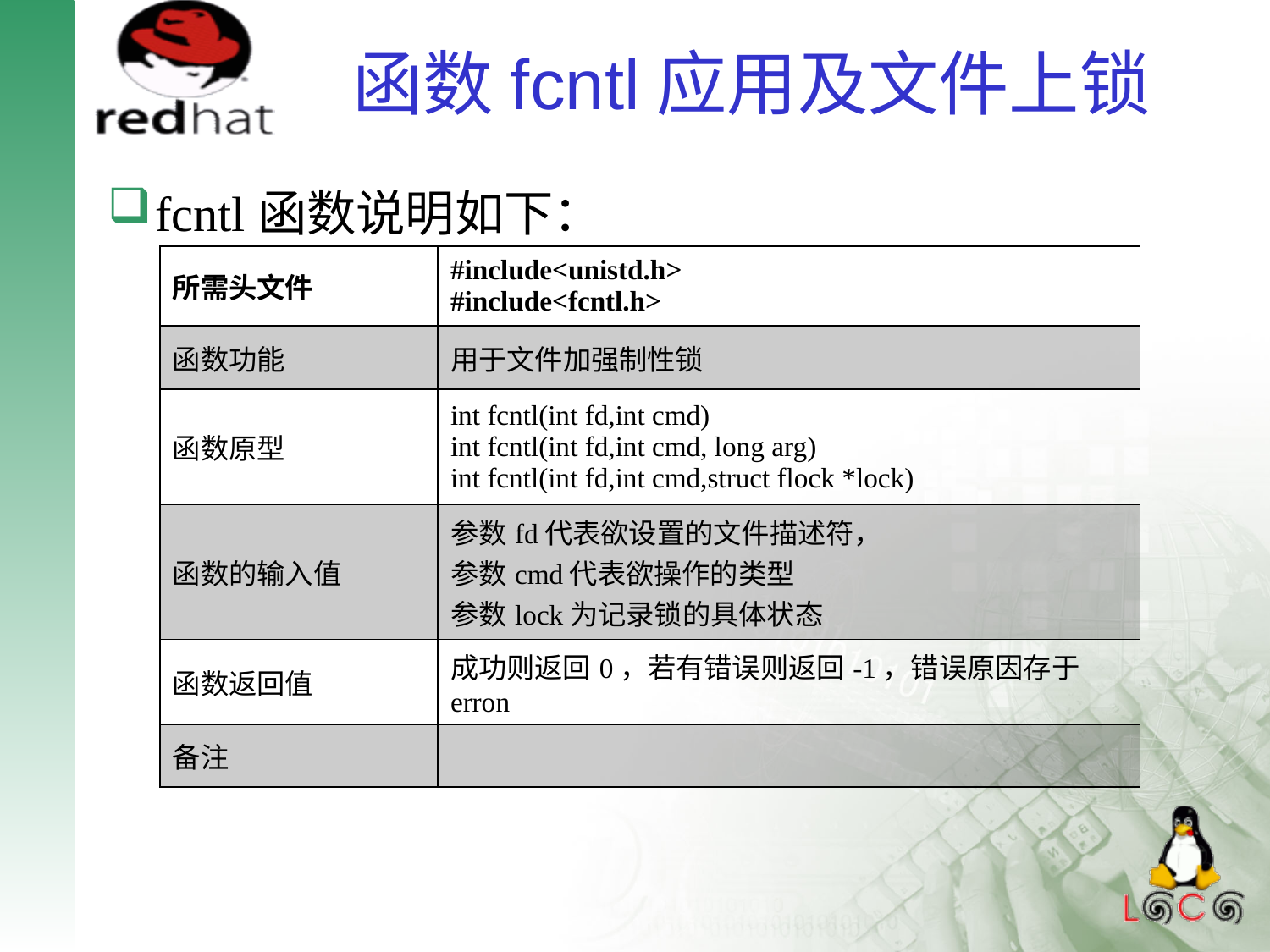

# 函数fcntl应用及文件上锁
fcntl函数说明如下：

| 所需头文件 | #include<unistd.h> #include<fcntl.h> |
| --- | --- |
| 函数功能 | 用于文件加强制性锁 |
| 函数原型 | int fcntl(int fd,int cmd) int fcntl(int fd,int cmd, long arg) int fcntl(int fd,int cmd,struct flock \*lock) |
| 函数的输入值 | 参数fd代表欲设置的文件描述符， 参数cmd代表欲操作的类型 参数lock为记录锁的具体状态 |
| 函数返回值 | 成功则返回0，若有错误则返回-1，错误原因存于erron |
| 备注 |  |